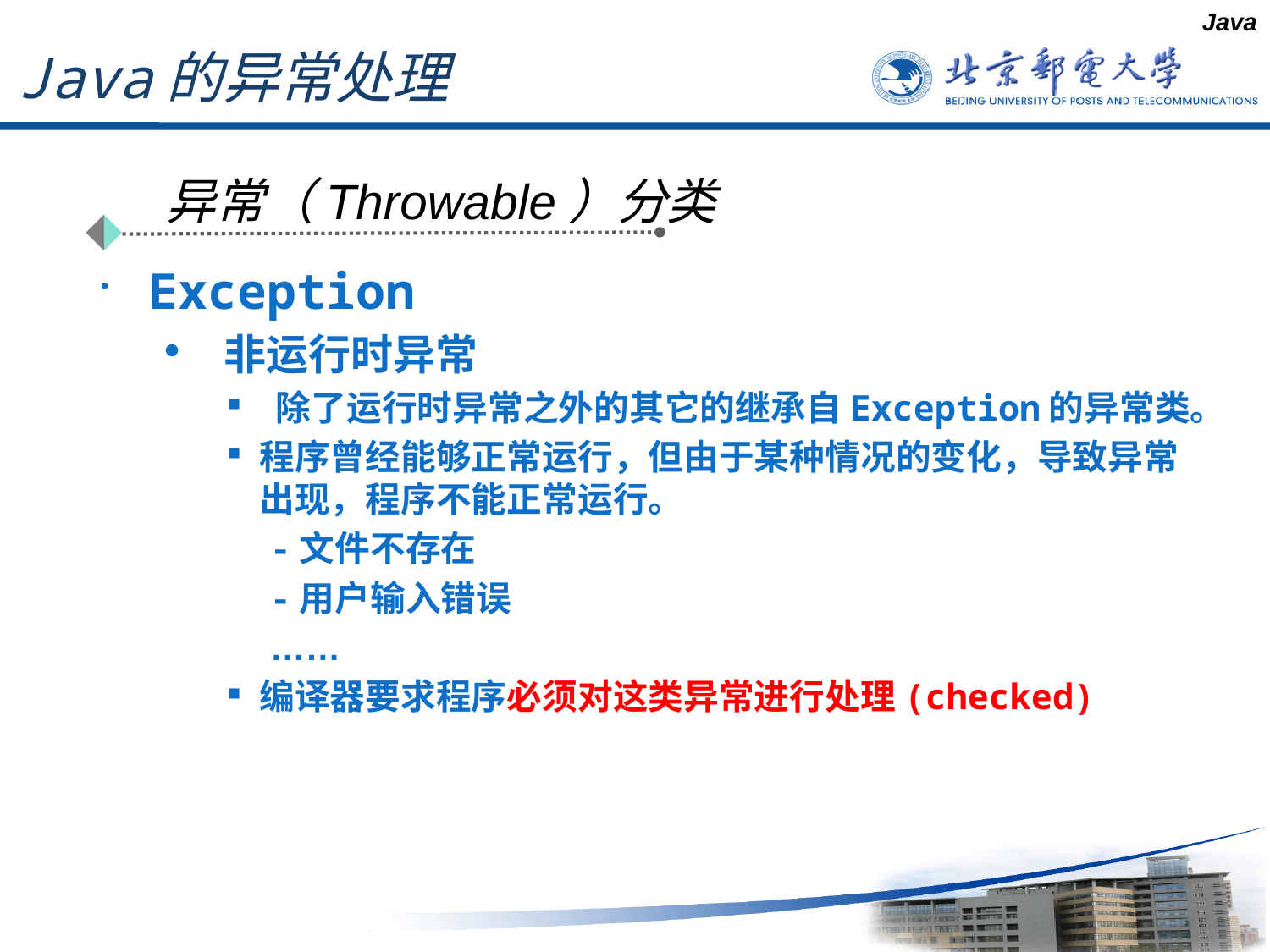

Java
# Java的异常处理

异常（Throwable）分类

Exception
 非运行时异常
 除了运行时异常之外的其它的继承自Exception的异常类。
程序曾经能够正常运行，但由于某种情况的变化，导致异常出现，程序不能正常运行。
  -文件不存在
  -用户输入错误
  ……
编译器要求程序必须对这类异常进行处理(checked)